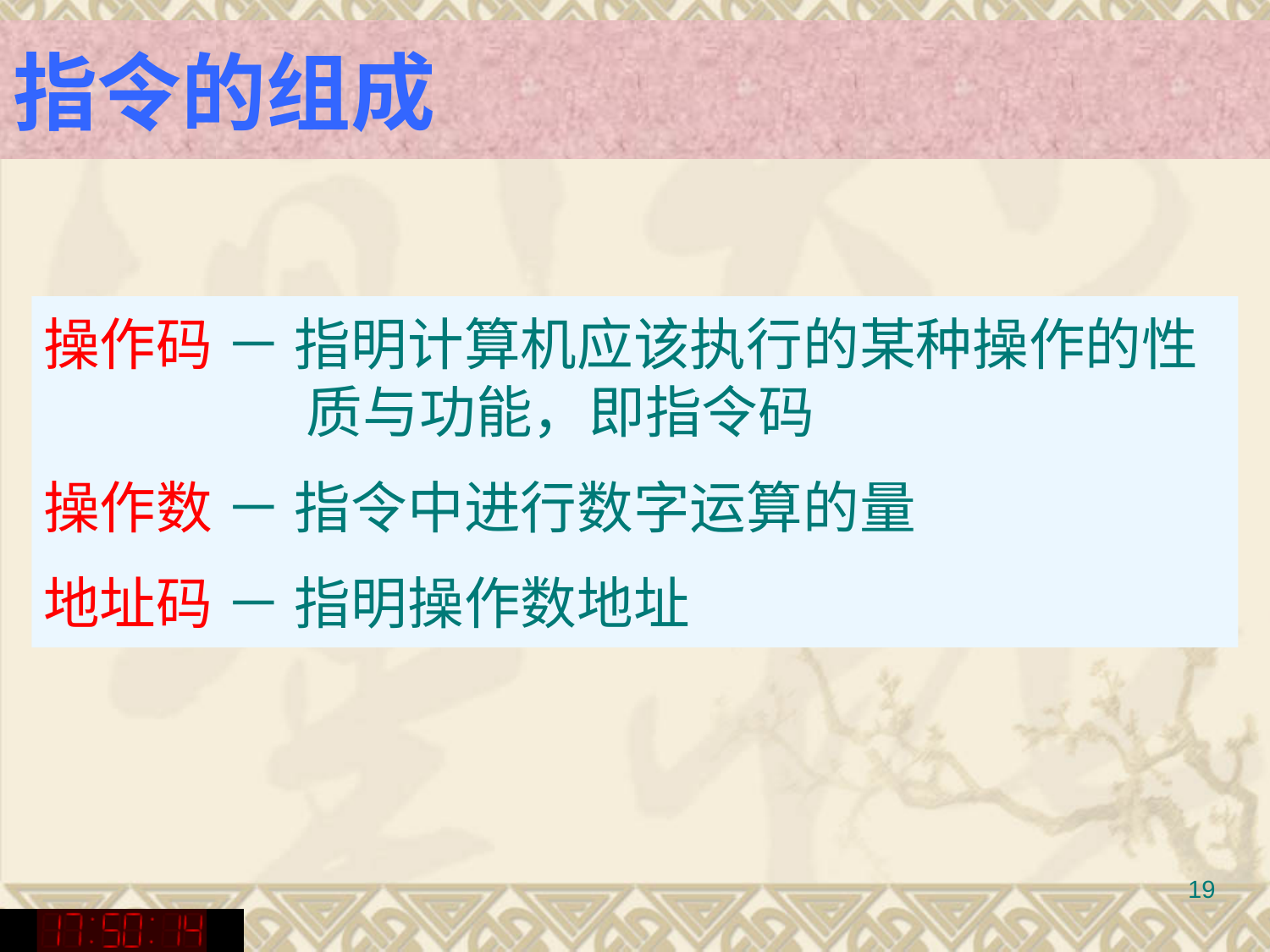

指令的组成

操作码 － 指明计算机应该执行的某种操作的性质与功能，即指令码
操作数 － 指令中进行数字运算的量
地址码 － 指明操作数地址
19